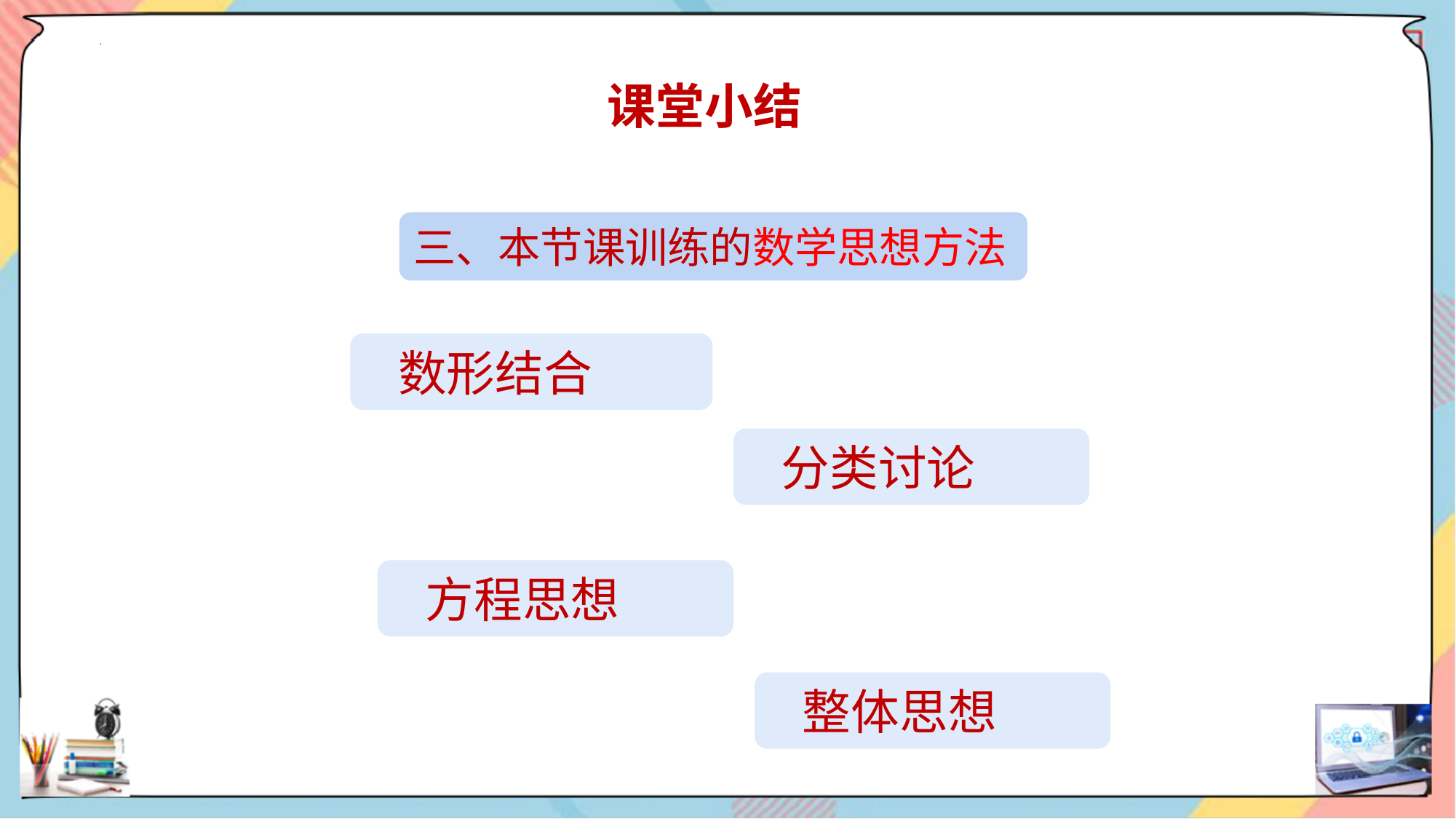

课堂小结
三、本节课训练的数学思想方法
  数形结合
  分类讨论
  方程思想
  整体思想